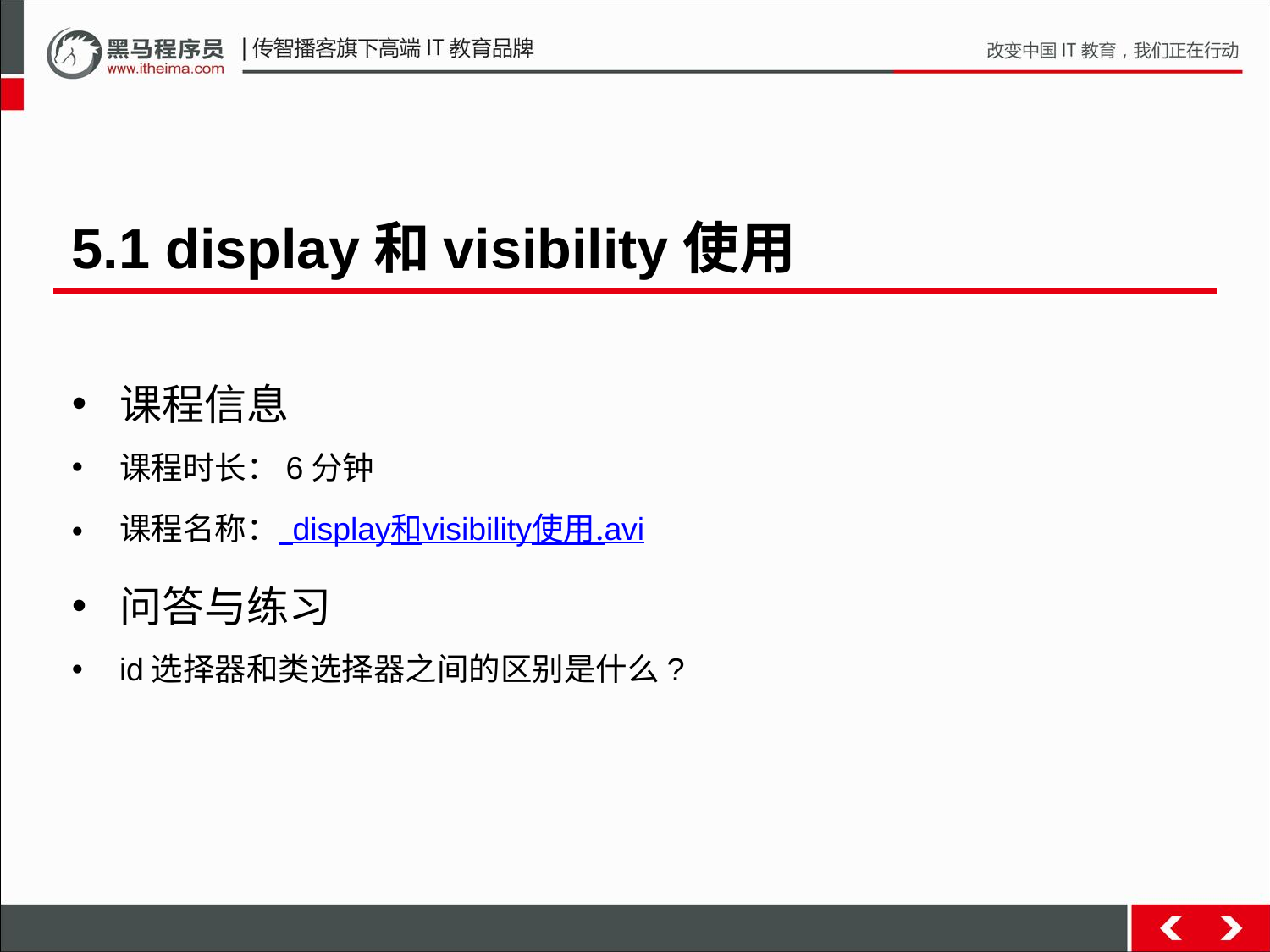

5.1 display和visibility使用
课程信息
课程时长：6分钟
课程名称：  display和visibility使用.avi
问答与练习
id选择器和类选择器之间的区别是什么?